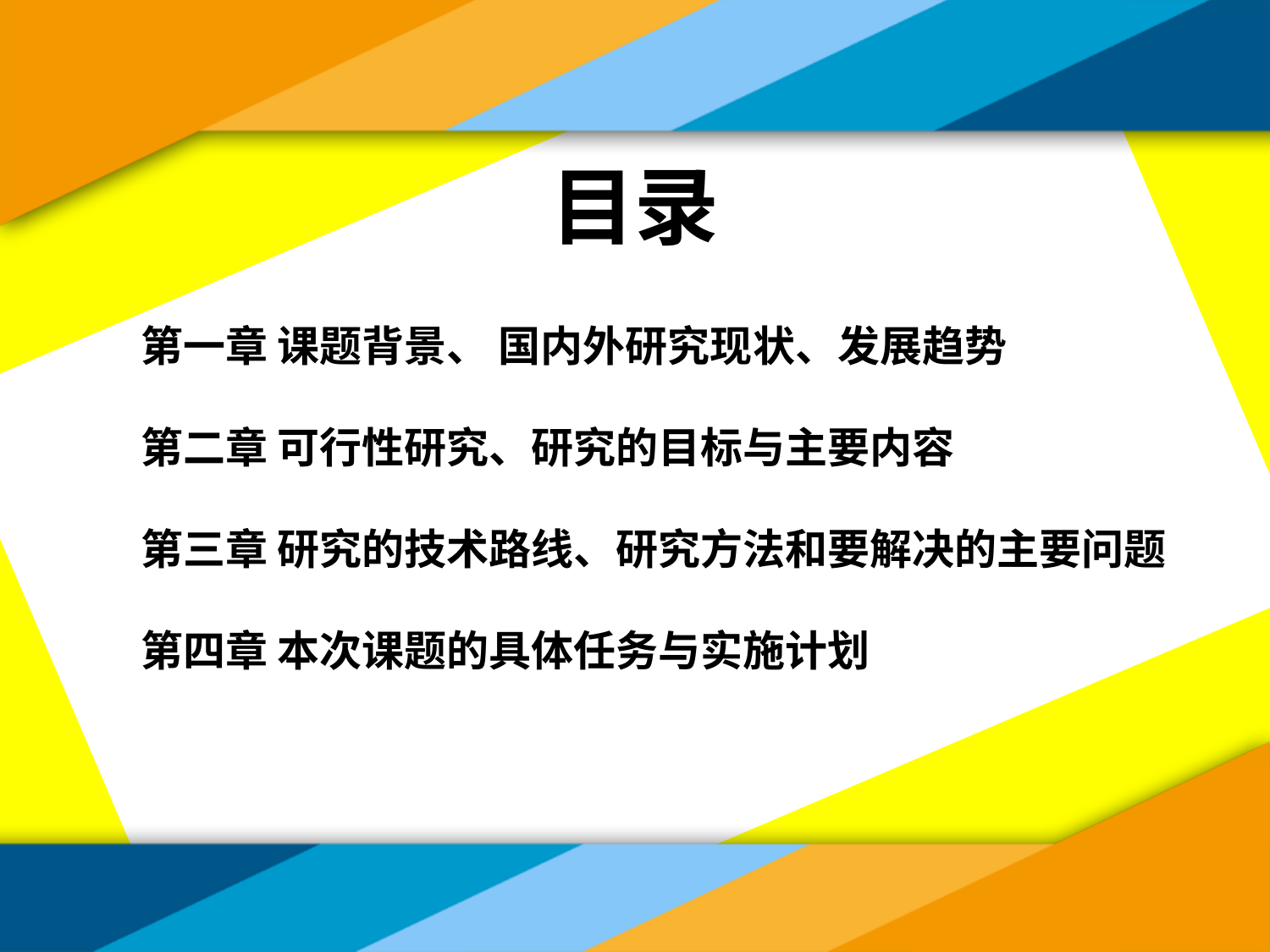

目录
第一章 课题背景、 国内外研究现状、发展趋势
第二章 可行性研究、研究的目标与主要内容
第三章 研究的技术路线、研究方法和要解决的主要问题
第四章 本次课题的具体任务与实施计划